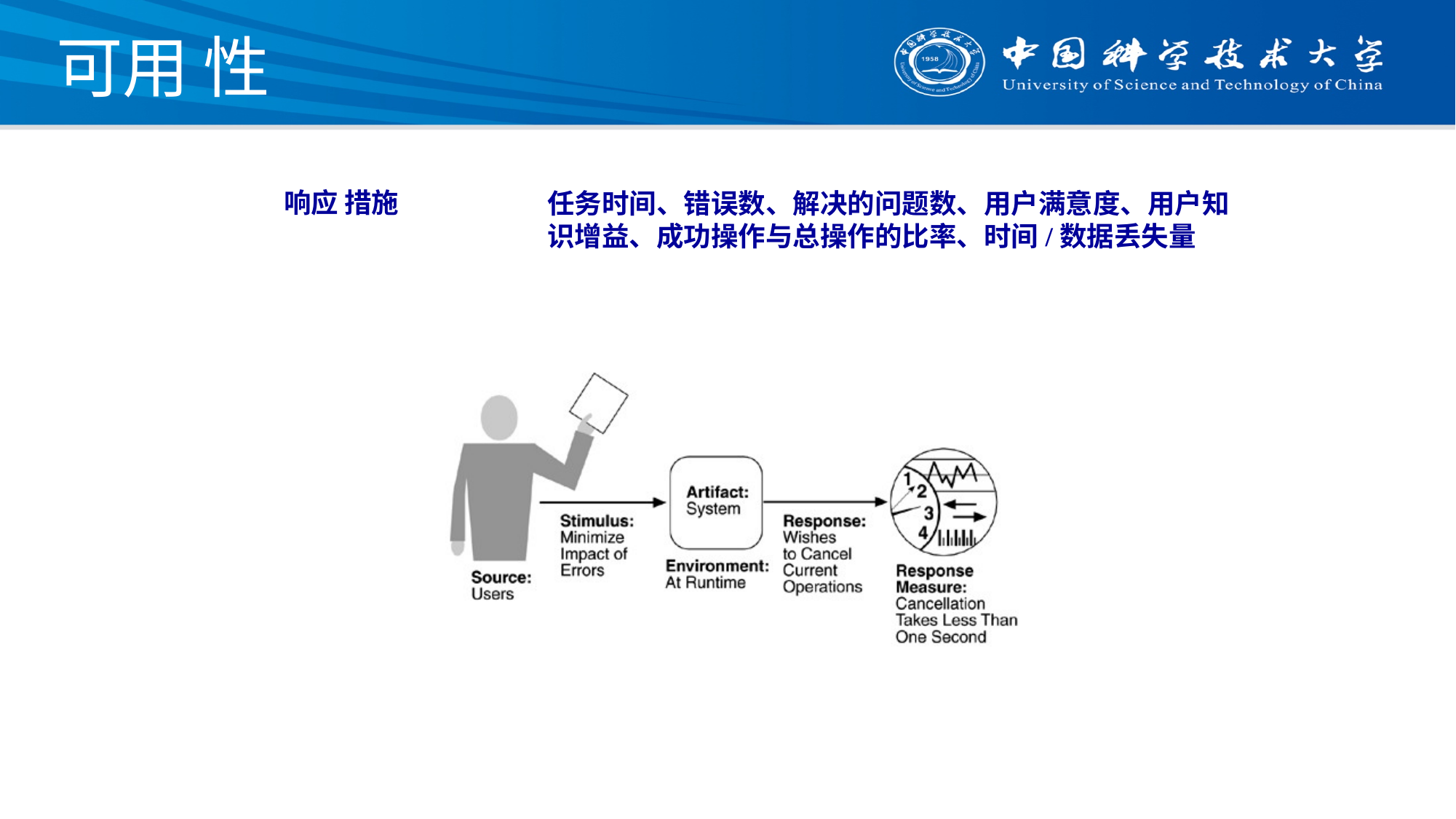

# 可用 性
响应 措施
任务时间、错误数、解决的问题数、用户满意度、用户知识增益、成功操作与总操作的比率、时间/数据丢失量